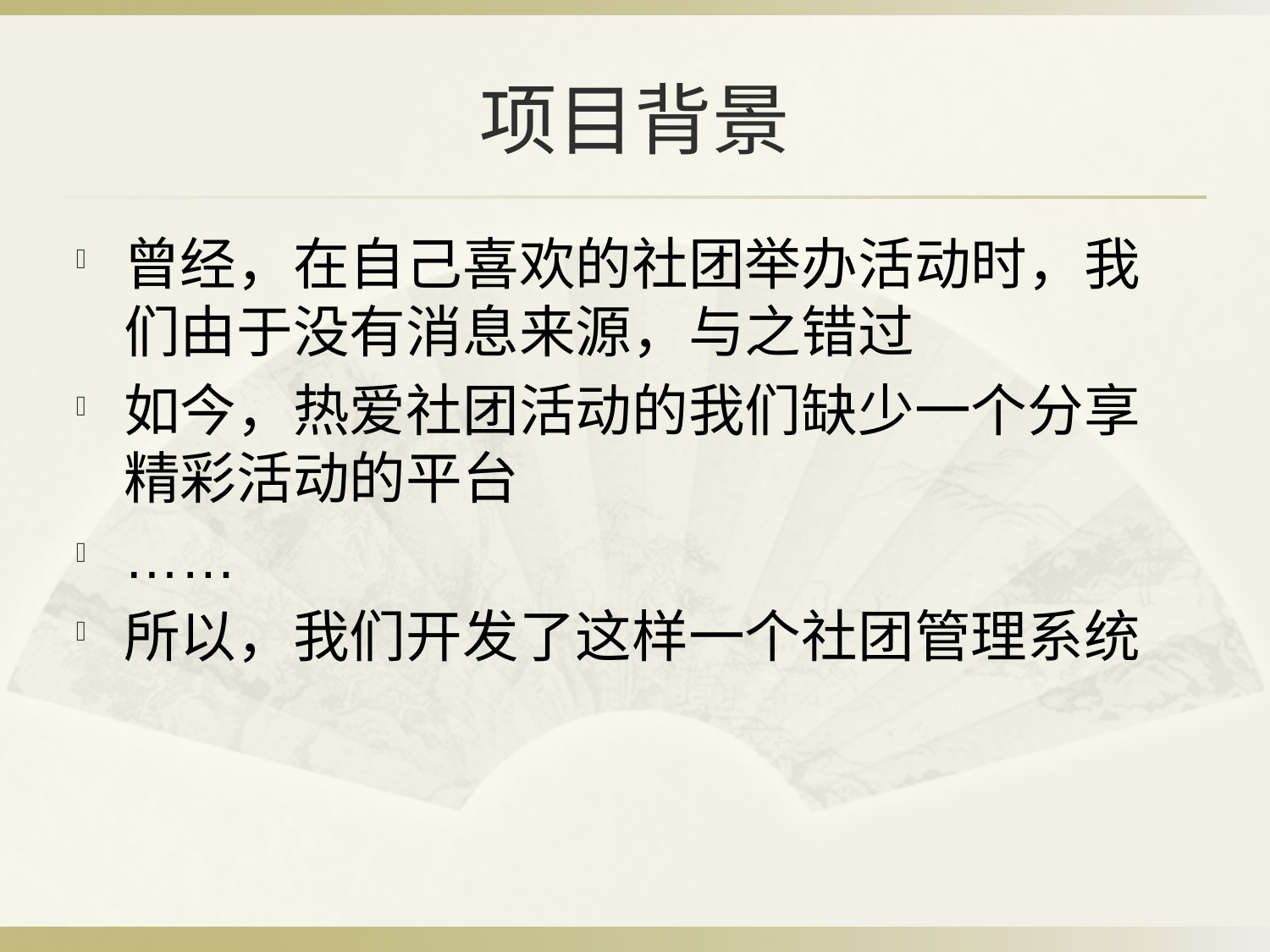

# 项目背景
曾经，在自己喜欢的社团举办活动时，我们由于没有消息来源，与之错过
如今，热爱社团活动的我们缺少一个分享精彩活动的平台
……
所以，我们开发了这样一个社团管理系统